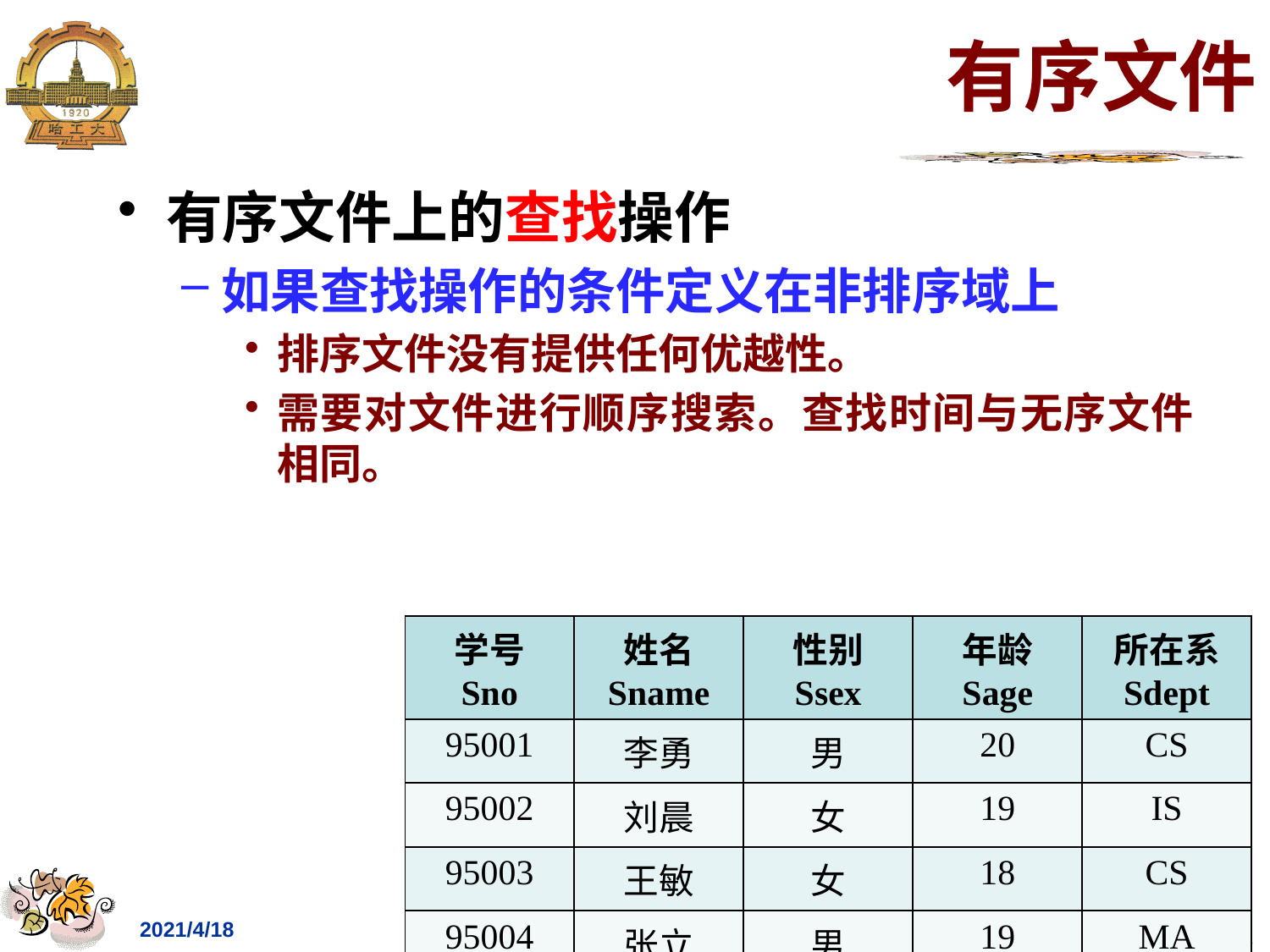

# 有序文件
有序文件上的查找操作
如果查找操作的条件定义在非排序域上
排序文件没有提供任何优越性。
需要对文件进行顺序搜索。查找时间与无序文件相同。

| 学号 Sno | 姓名 Sname | 性别 Ssex | 年龄 Sage | 所在系 Sdept |
| --- | --- | --- | --- | --- |
| 95001 | 李勇 | 男 | 20 | CS |
| 95002 | 刘晨 | 女 | 19 | IS |
| 95003 | 王敏 | 女 | 18 | CS |
| 95004 | 张立 | 男 | 19 | MA |
2021/4/18
HIT-DBLAB
138